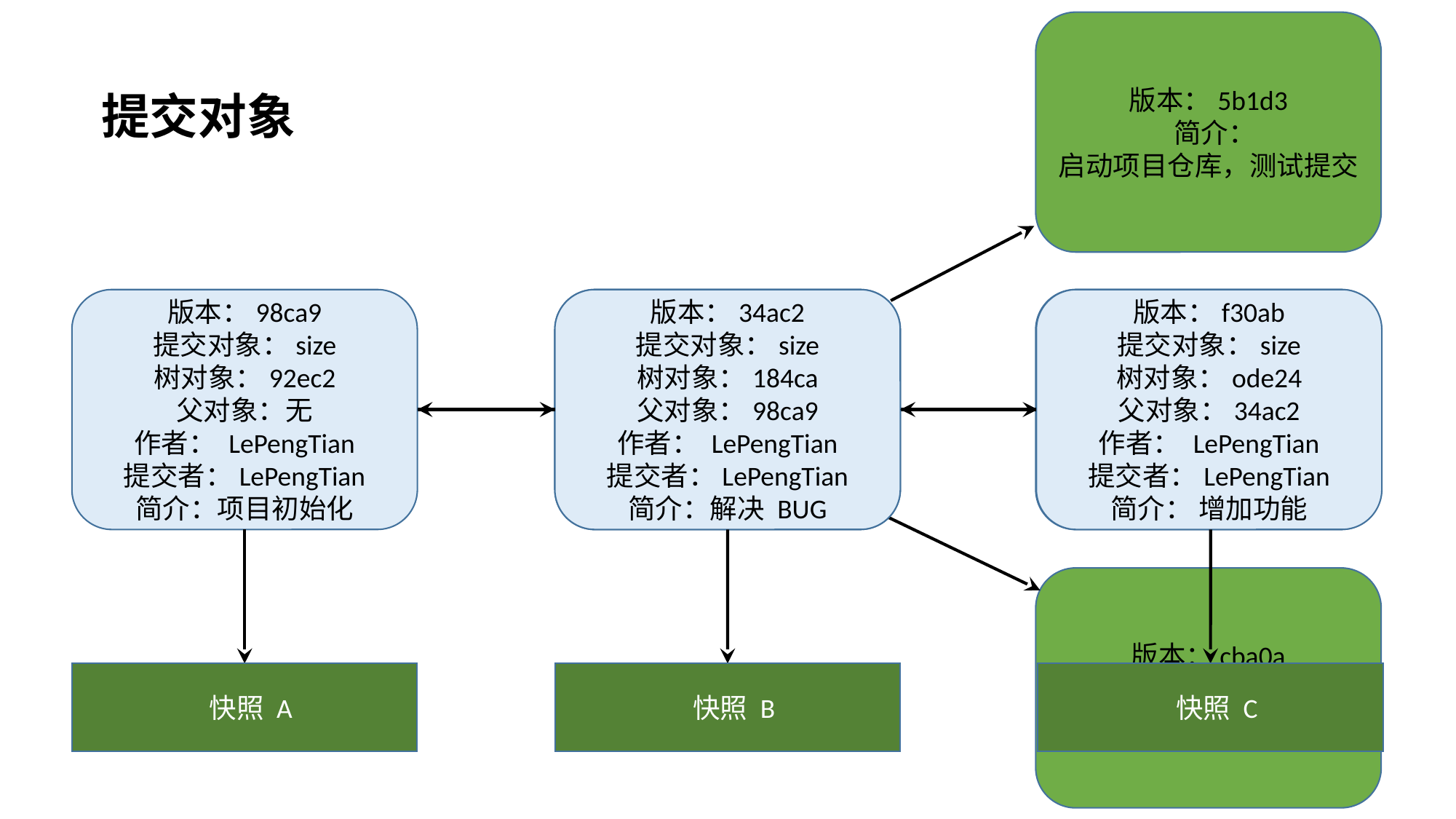

版本：5b1d3
 简介：
启动项目仓库，测试提交
提交对象
版本：98ca9
提交对象：size
树对象：92ec2
父对象：无
作者： LePengTian
提交者：LePengTian
简介：项目初始化
版本：92ec2
 树对象：size
快照对象1：5b1d3
快照对象2：911e7
快照对象3：cba0a
版本：34ac2
提交对象：size
树对象：184ca
父对象：98ca9
作者： LePengTian
提交者：LePengTian
简介：解决 BUG
版本：911e7
 简介：
更新项目文档
版本：f30ab
提交对象：size
树对象：ode24
父对象：34ac2
作者： LePengTian
提交者：LePengTian
简介： 增加功能
版本：cba0a
 简介：
更新相关代码
 快照 A
 快照 A
 快照 A
 快照 B
 快照 B
 快照 B
 快照 C
 快照 C